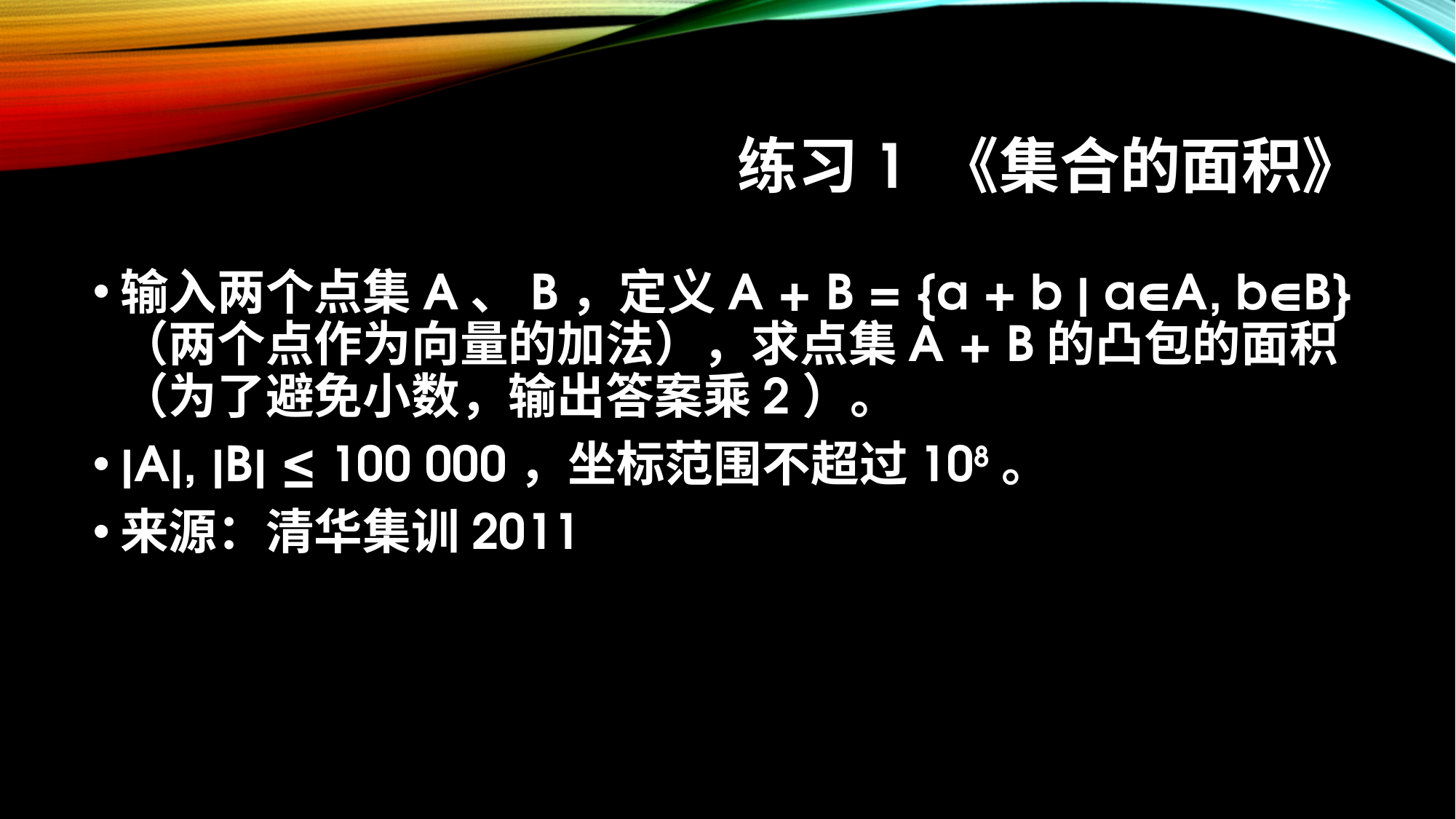

# 练习1 《集合的面积》
输入两个点集A、B，定义A + B = {a + b | a∈A, b∈B}（两个点作为向量的加法），求点集A + B的凸包的面积（为了避免小数，输出答案乘2）。
|A|, |B| ≤ 100 000，坐标范围不超过108。
来源：清华集训2011